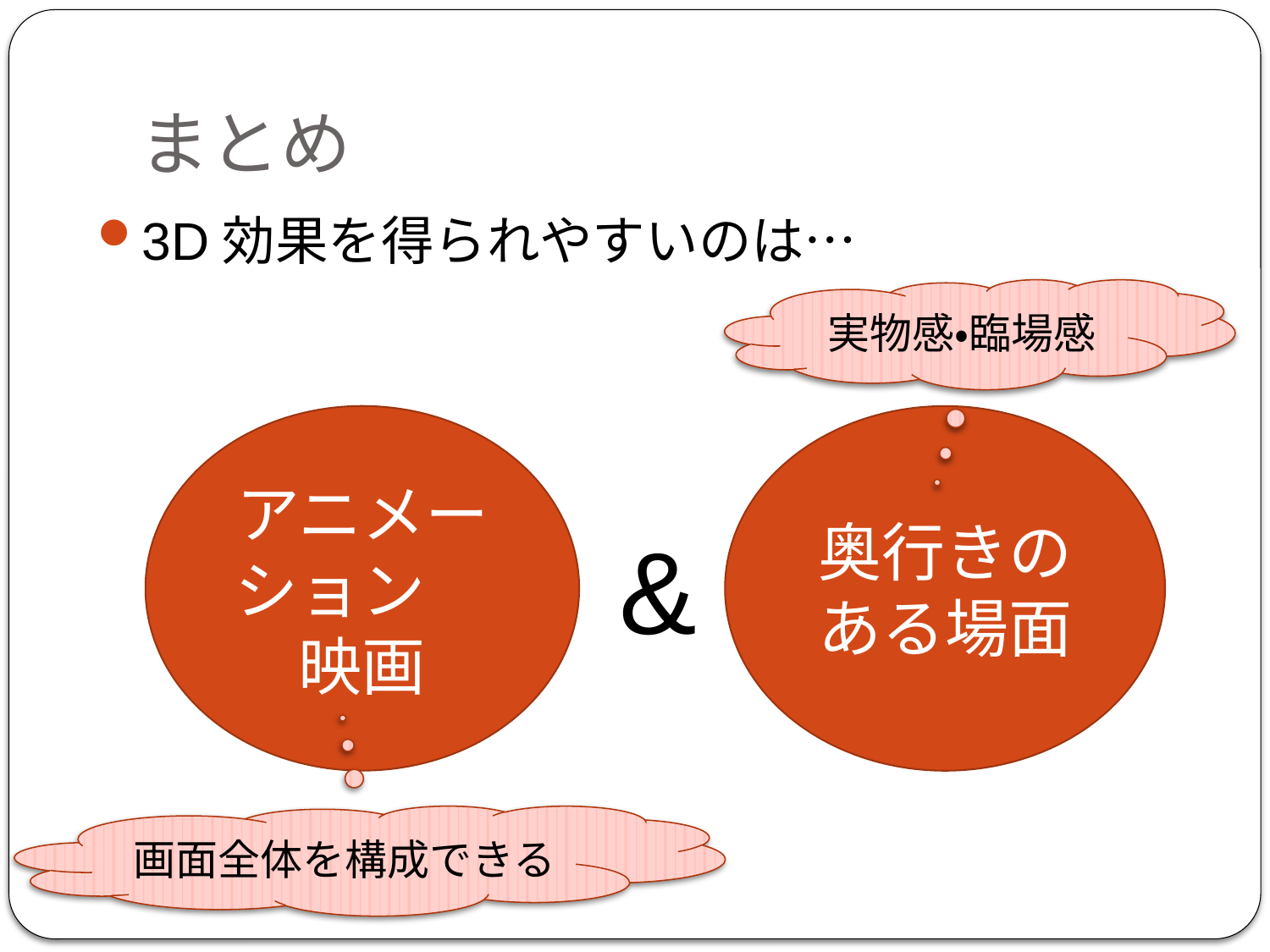

# まとめ
3D効果を得られやすいのは…

実物感・臨場感
アニメーション　映画
奥行きのある場面
&
画面全体を構成できる